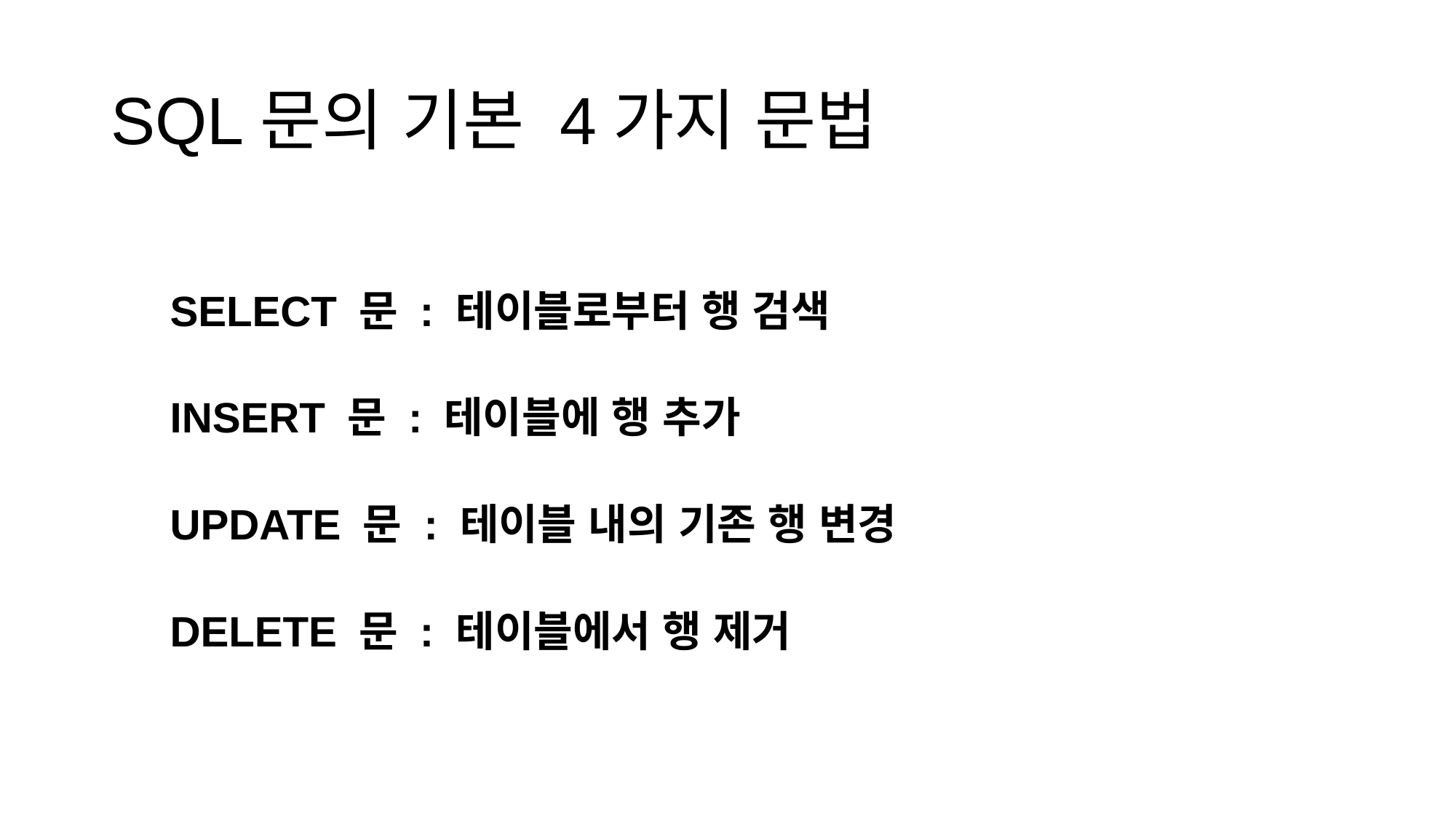

# SQL문의 기본 4가지 문법

     SELECT 문 : 테이블로부터 행 검색
     INSERT 문 : 테이블에 행 추가
     UPDATE 문 : 테이블 내의 기존 행 변경
     DELETE 문 : 테이블에서 행 제거